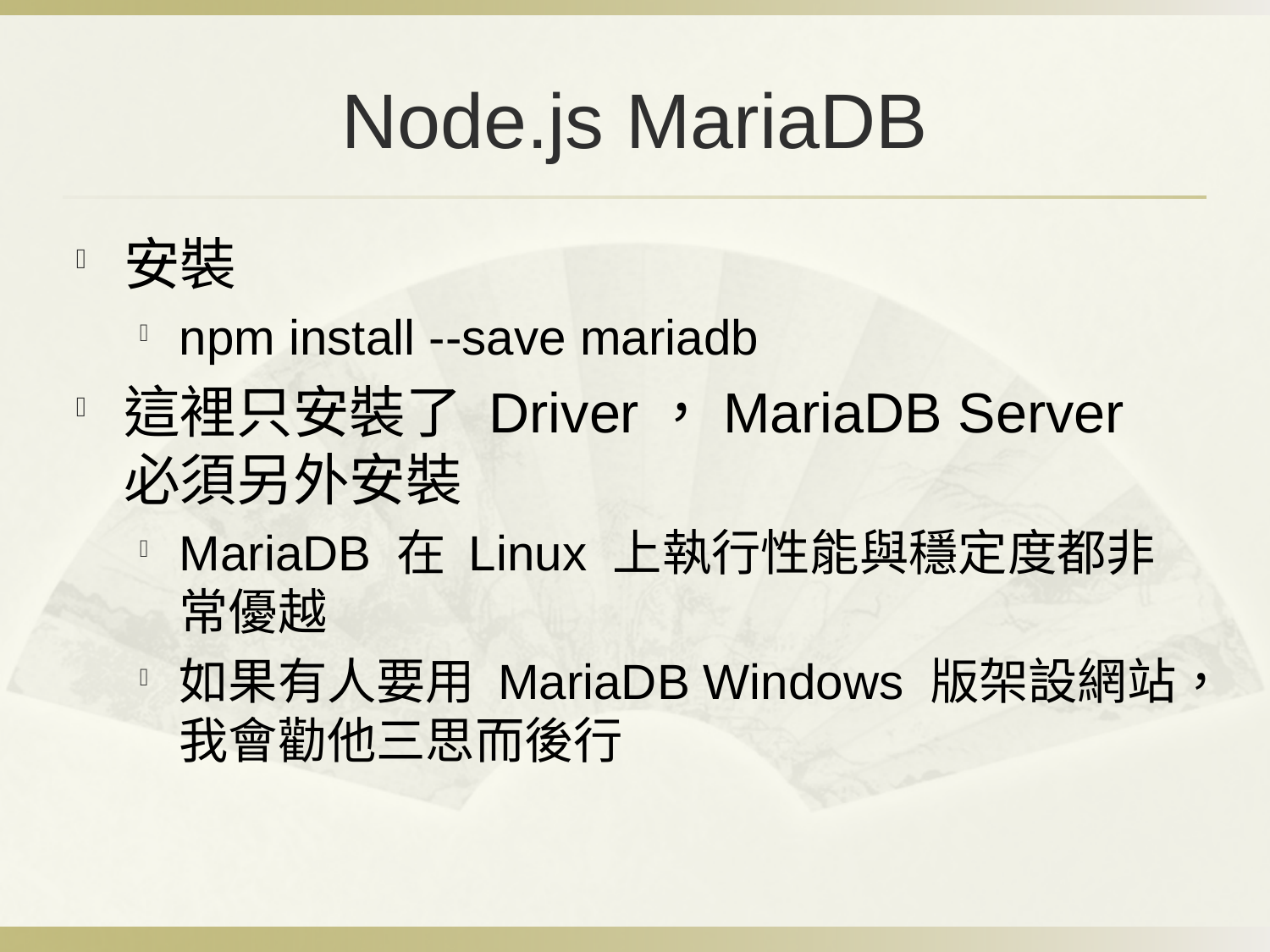

# Node.js MariaDB
安裝
npm install --save mariadb
這裡只安裝了 Driver，MariaDB Server 必須另外安裝
MariaDB 在 Linux 上執行性能與穩定度都非常優越
如果有人要用 MariaDB Windows 版架設網站，我會勸他三思而後行